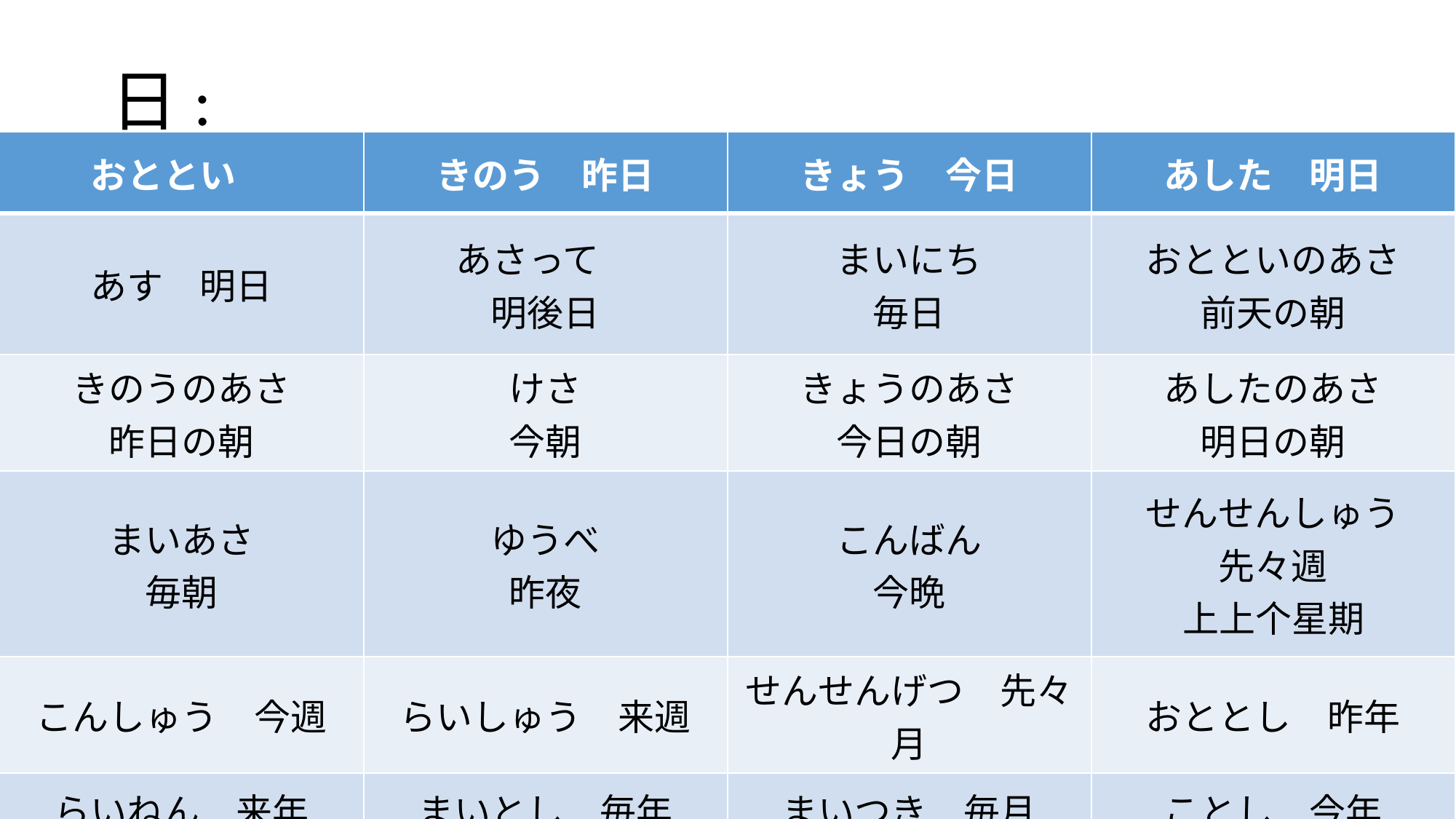

# 日:
| おととい | きのう　昨日 | きょう　今日 | あした　明日 |
| --- | --- | --- | --- |
| あす　明日 | あさって　 明後日 | まいにち 毎日 | おとといのあさ 前天の朝 |
| きのうのあさ 昨日の朝 | けさ 今朝 | きょうのあさ 今日の朝 | あしたのあさ 明日の朝 |
| まいあさ 毎朝 | ゆうべ 昨夜 | こんばん 今晩 | せんせんしゅう 先々週 上上个星期 |
| こんしゅう　今週 | らいしゅう　来週 | せんせんげつ　先々月 | おととし　昨年 |
| らいねん　来年 | まいとし　毎年 | まいつき　毎月 | ことし　今年 |